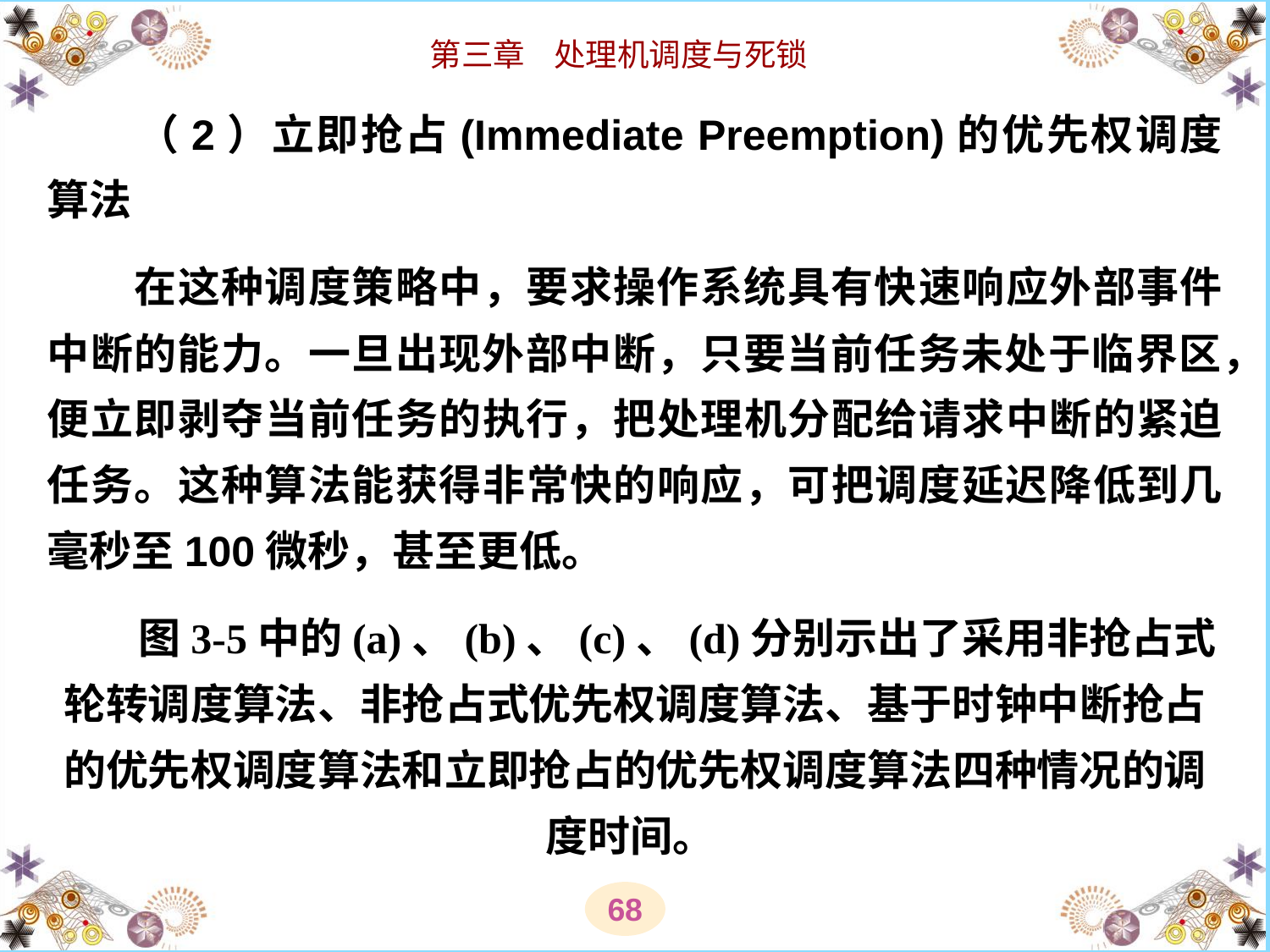

（2）立即抢占(Immediate Preemption)的优先权调度算法
　　在这种调度策略中，要求操作系统具有快速响应外部事件中断的能力。一旦出现外部中断，只要当前任务未处于临界区，便立即剥夺当前任务的执行，把处理机分配给请求中断的紧迫任务。这种算法能获得非常快的响应，可把调度延迟降低到几毫秒至100微秒，甚至更低。
　　图3-5中的(a)、(b)、(c)、(d)分别示出了采用非抢占式轮转调度算法、非抢占式优先权调度算法、基于时钟中断抢占的优先权调度算法和立即抢占的优先权调度算法四种情况的调度时间。